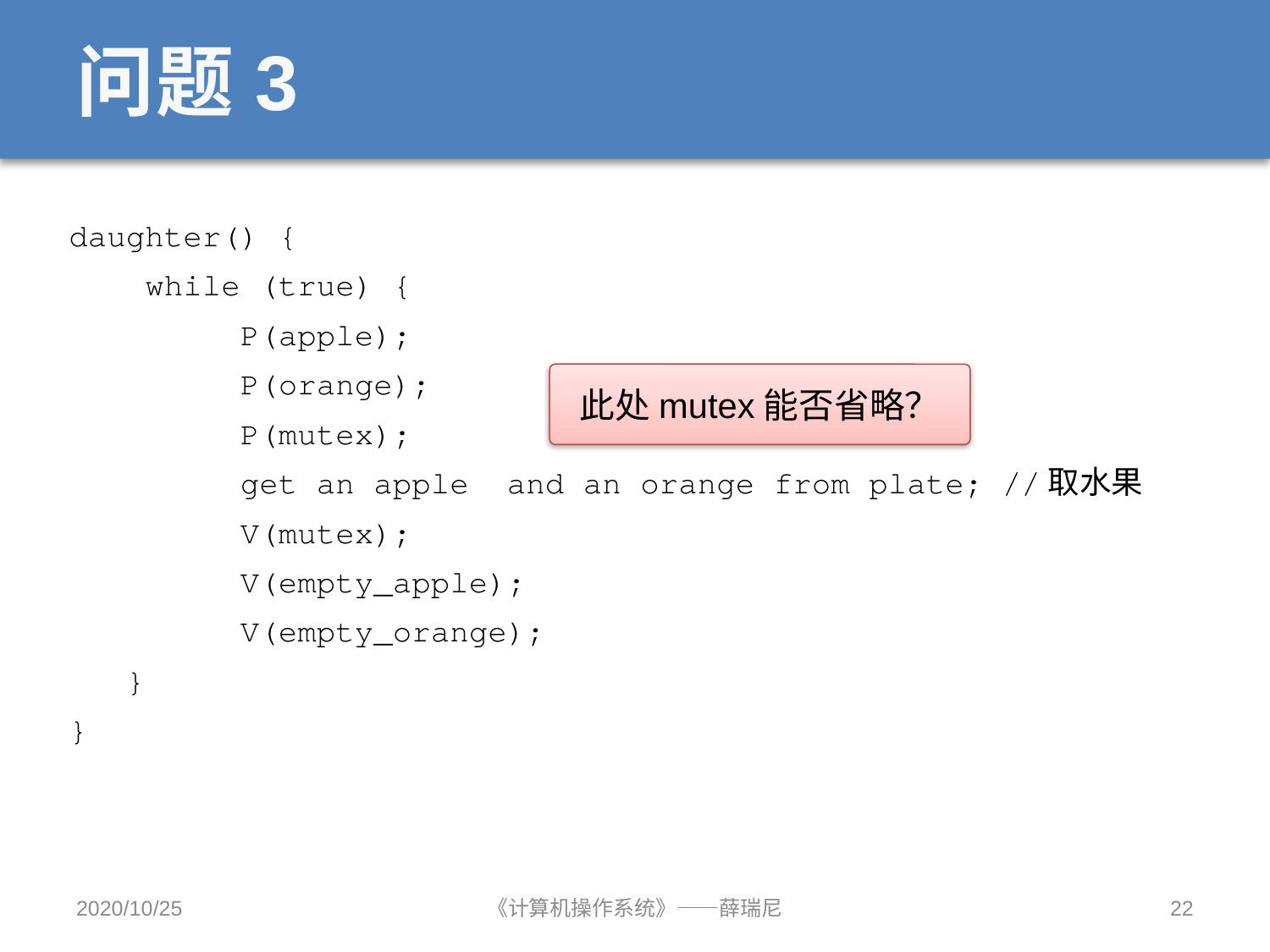

# 问题3

daughter() {
    while (true) {
         P(apple);
         P(orange);
         P(mutex);
         get an apple  and an orange from plate; //取水果
         V(mutex);
         V(empty_apple);
         V(empty_orange);
   }
}

此处mutex能否省略？
2020/10/25
《计算机操作系统》——薛瑞尼
22